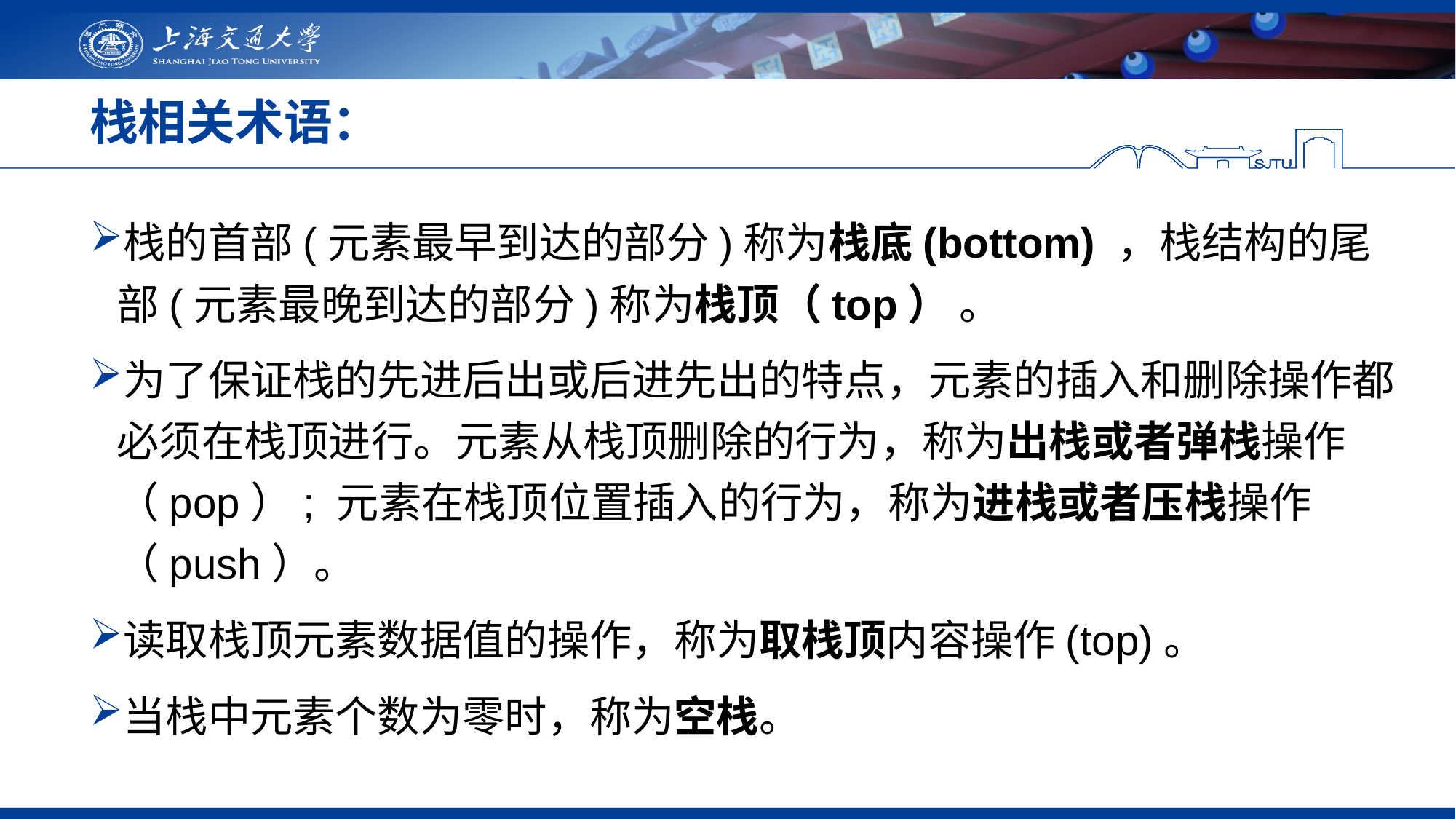

# 栈相关术语：
栈的首部(元素最早到达的部分)称为栈底(bottom) ，栈结构的尾部(元素最晚到达的部分)称为栈顶（top） 。
为了保证栈的先进后出或后进先出的特点，元素的插入和删除操作都必须在栈顶进行。元素从栈顶删除的行为，称为出栈或者弹栈操作（pop）; 元素在栈顶位置插入的行为，称为进栈或者压栈操作（push）。
读取栈顶元素数据值的操作，称为取栈顶内容操作(top)。
当栈中元素个数为零时，称为空栈。